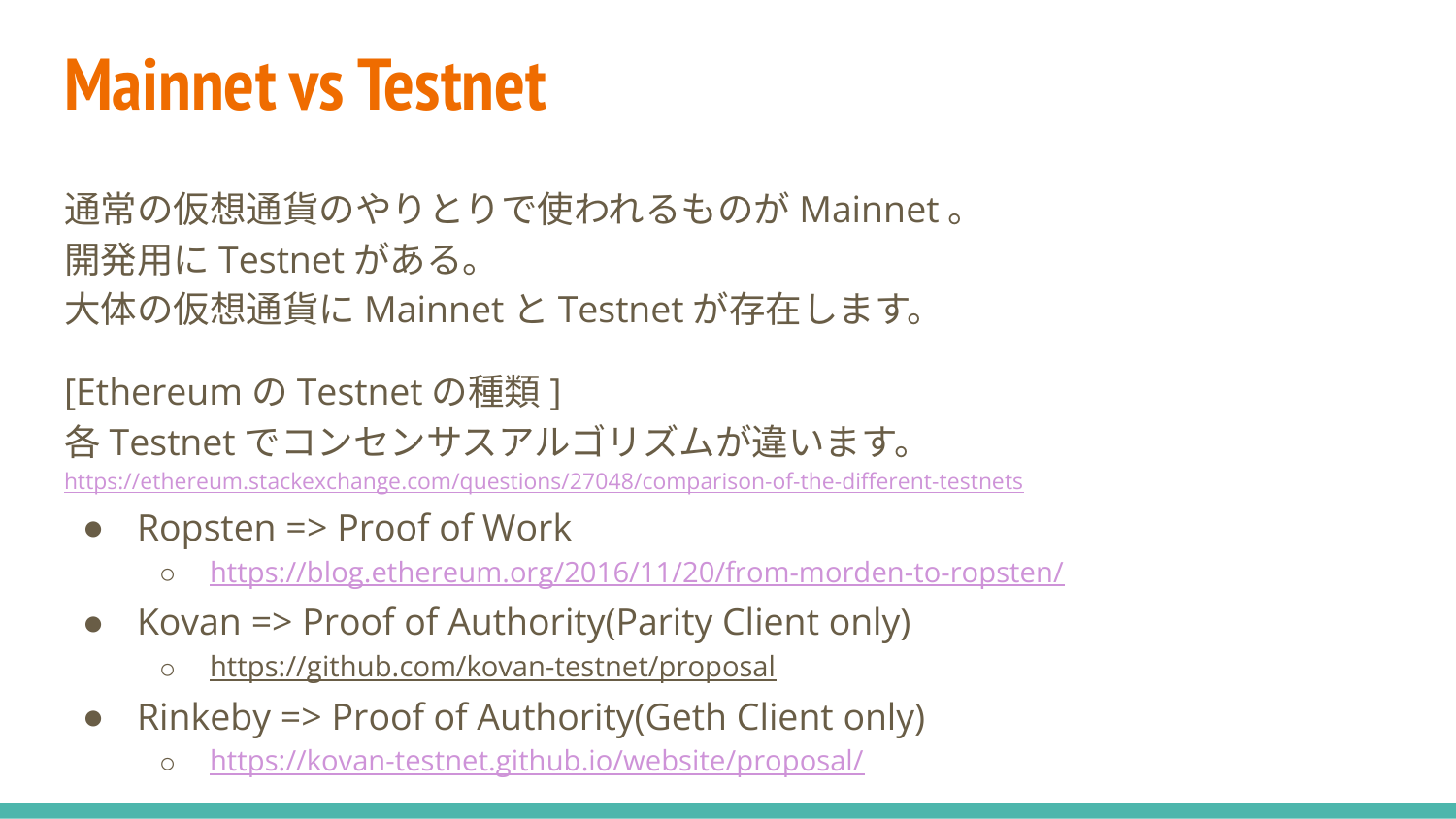

# Mainnet vs Testnet
通常の仮想通貨のやりとりで使われるものがMainnet。
開発用にTestnetがある。
大体の仮想通貨にMainnetとTestnetが存在します。
[EthereumのTestnetの種類]
各Testnetでコンセンサスアルゴリズムが違います。
https://ethereum.stackexchange.com/questions/27048/comparison-of-the-different-testnets
Ropsten => Proof of Work
https://blog.ethereum.org/2016/11/20/from-morden-to-ropsten/
Kovan => Proof of Authority(Parity Client only)
https://github.com/kovan-testnet/proposal
Rinkeby => Proof of Authority(Geth Client only)
https://kovan-testnet.github.io/website/proposal/